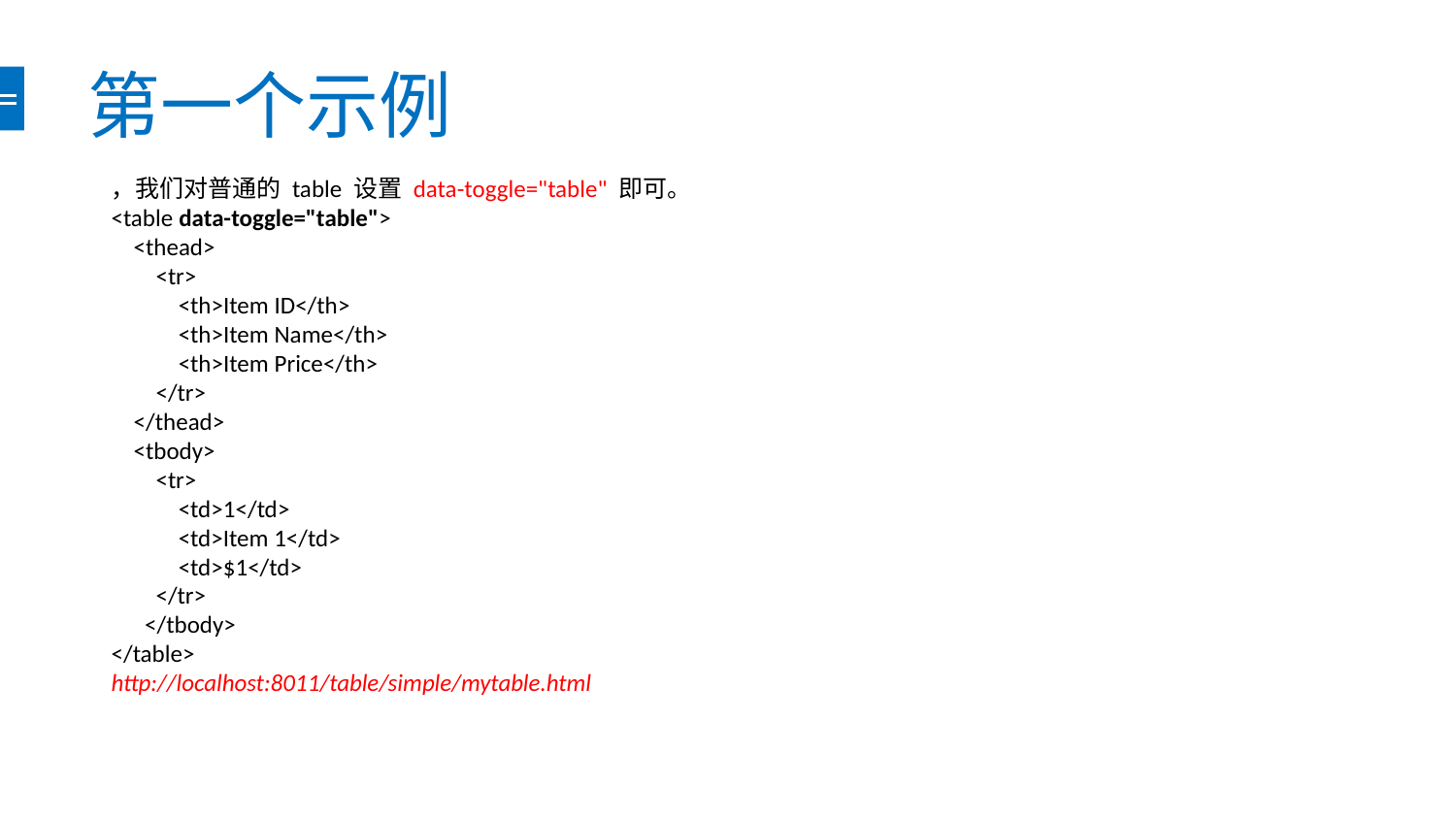

# 第一个示例
，我们对普通的 table 设置 data-toggle="table" 即可。
<table data-toggle="table">
    <thead>
        <tr>
            <th>Item ID</th>
            <th>Item Name</th>
            <th>Item Price</th>
        </tr>
    </thead>
    <tbody>
        <tr>
            <td>1</td>
            <td>Item 1</td>
            <td>$1</td>
        </tr>
      </tbody>
</table>
http://localhost:8011/table/simple/mytable.html